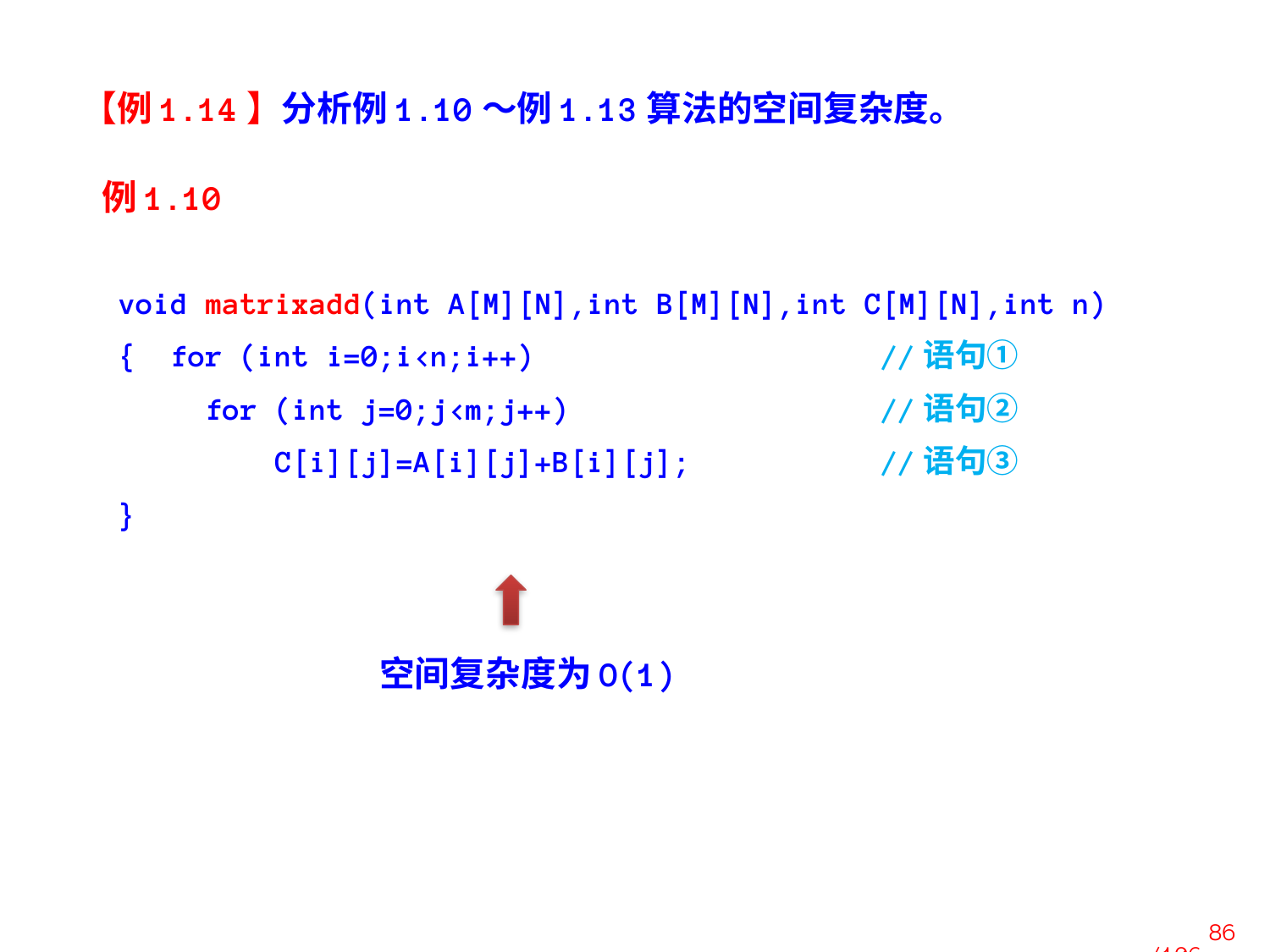

【例1.14】分析例1.10～例1.13算法的空间复杂度。
例1.10
void matrixadd(int A[M][N],int B[M][N],int C[M][N],int n)
{  for (int i=0;i<n;i++)		     	//语句①
     for (int j=0;j<m;j++)	     		//语句②
         C[i][j]=A[i][j]+B[i][j];     	//语句③
}

空间复杂度为O(1)
                 86/106